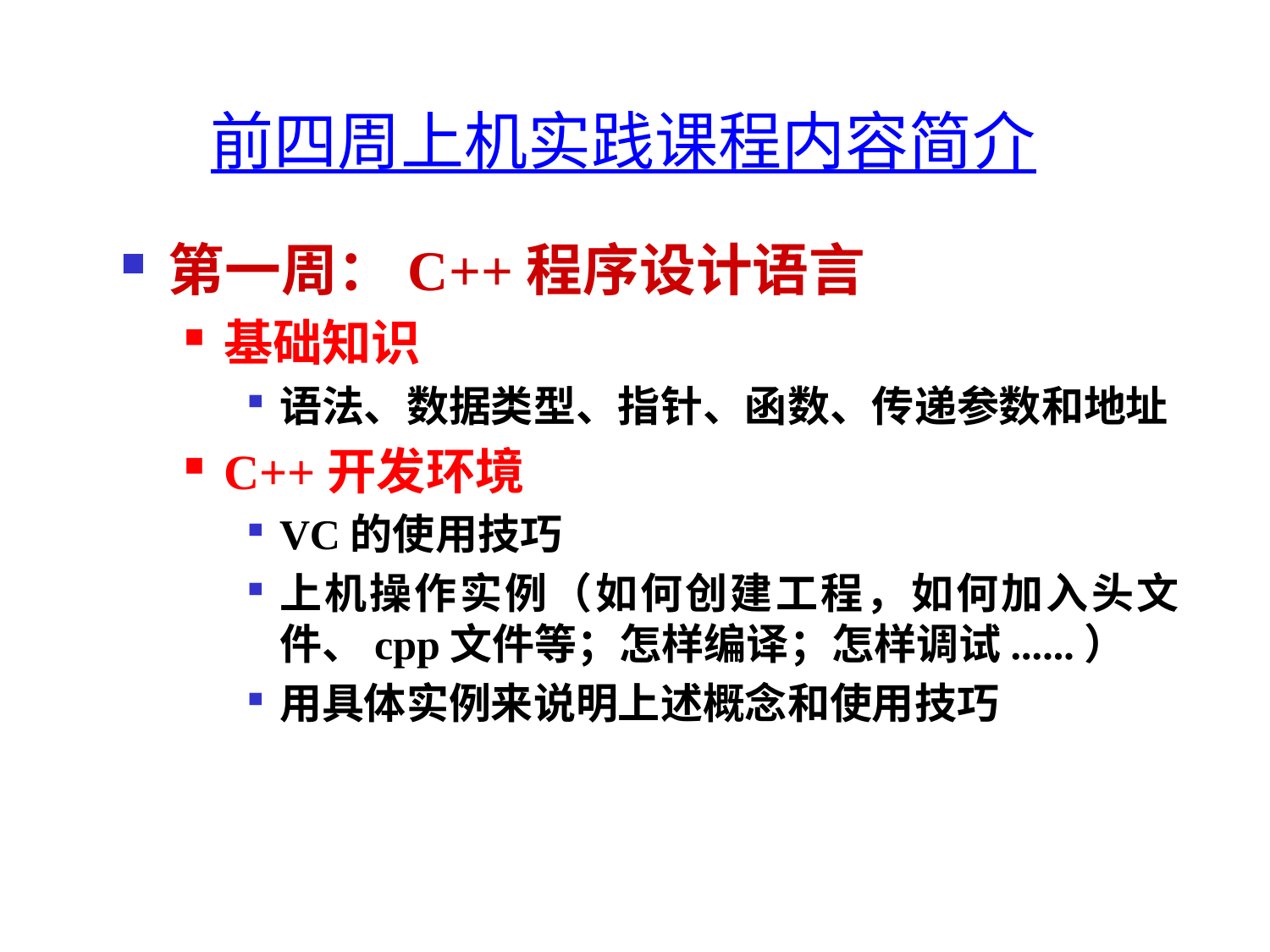

前四周上机实践课程内容简介
第一周：C++程序设计语言
基础知识
语法、数据类型、指针、函数、传递参数和地址
C++开发环境
VC的使用技巧
上机操作实例（如何创建工程，如何加入头文件、cpp文件等；怎样编译；怎样调试......）
用具体实例来说明上述概念和使用技巧
6